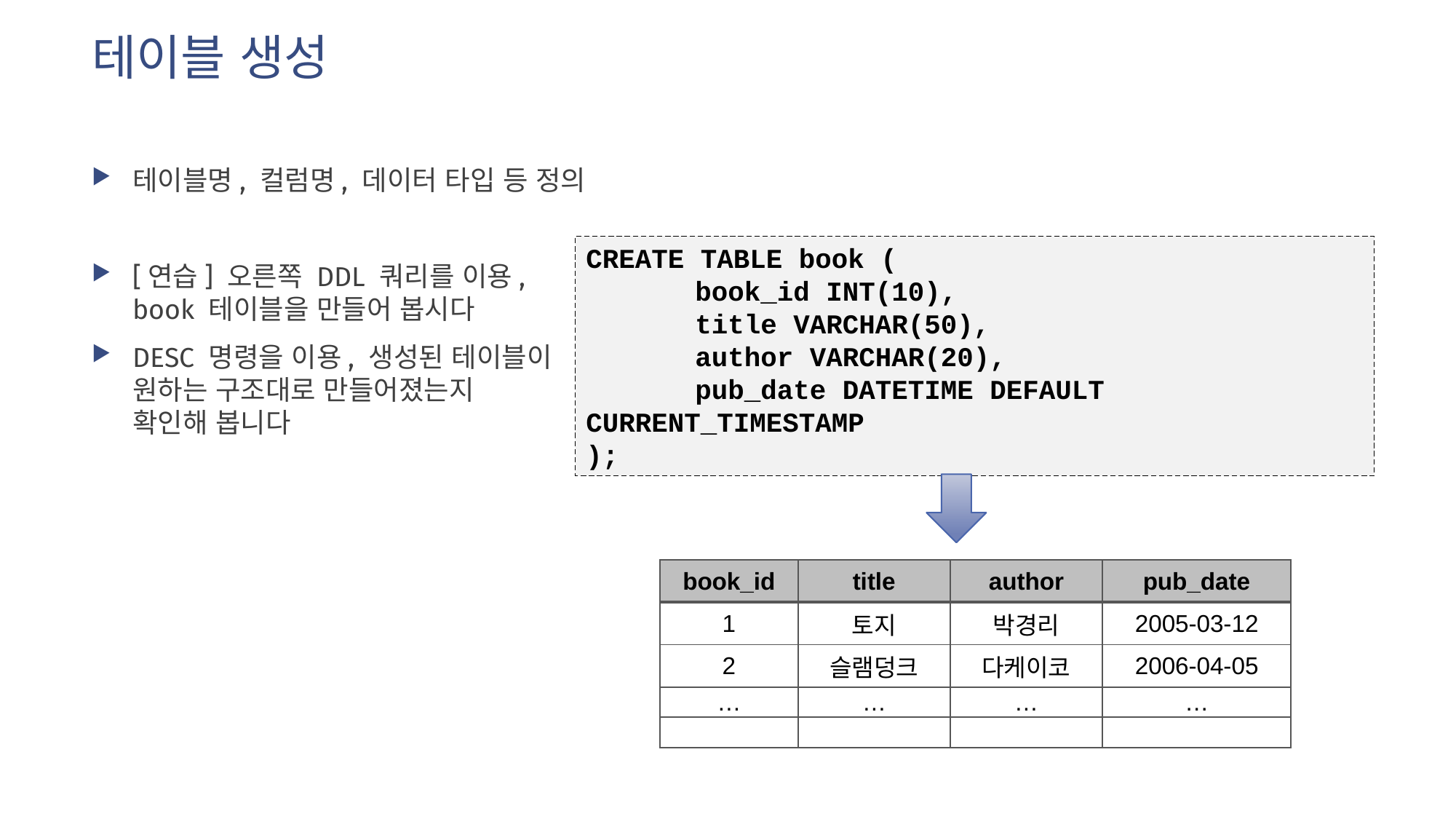

# 테이블 생성
테이블명, 컬럼명, 데이터 타입 등 정의

[연습] 오른쪽 DDL 쿼리를 이용,
book 테이블을 만들어 봅시다
DESC 명령을 이용, 생성된 테이블이
원하는 구조대로 만들어졌는지
확인해 봅니다
CREATE TABLE book (
	book_id INT(10),
	title VARCHAR(50),
	author VARCHAR(20),
	pub_date DATETIME DEFAULT CURRENT_TIMESTAMP
);

| book\_id | title | author | pub\_date |
| --- | --- | --- | --- |
| 1 | 토지 | 박경리 | 2005-03-12 |
| 2 | 슬램덩크 | 다케이코 | 2006-04-05 |
| … | … | … | … |
|  |  |  |  |